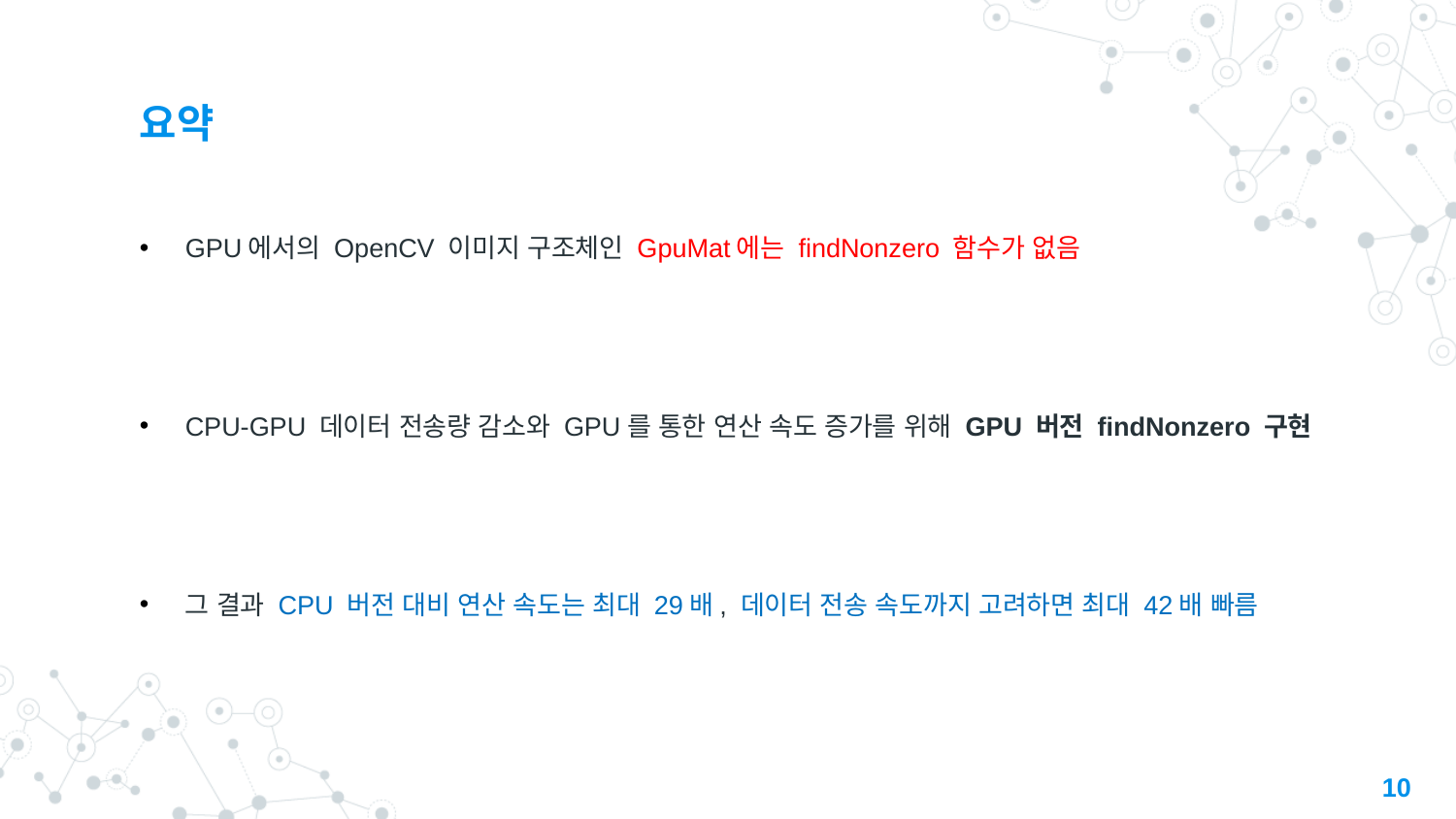

# 요약

GPU에서의 OpenCV 이미지 구조체인 GpuMat에는 findNonzero 함수가 없음

CPU-GPU 데이터 전송량 감소와 GPU를 통한 연산 속도 증가를 위해 GPU 버전 findNonzero 구현

그 결과 CPU 버전 대비 연산 속도는 최대 29배, 데이터 전송 속도까지 고려하면 최대 42배 빠름

10